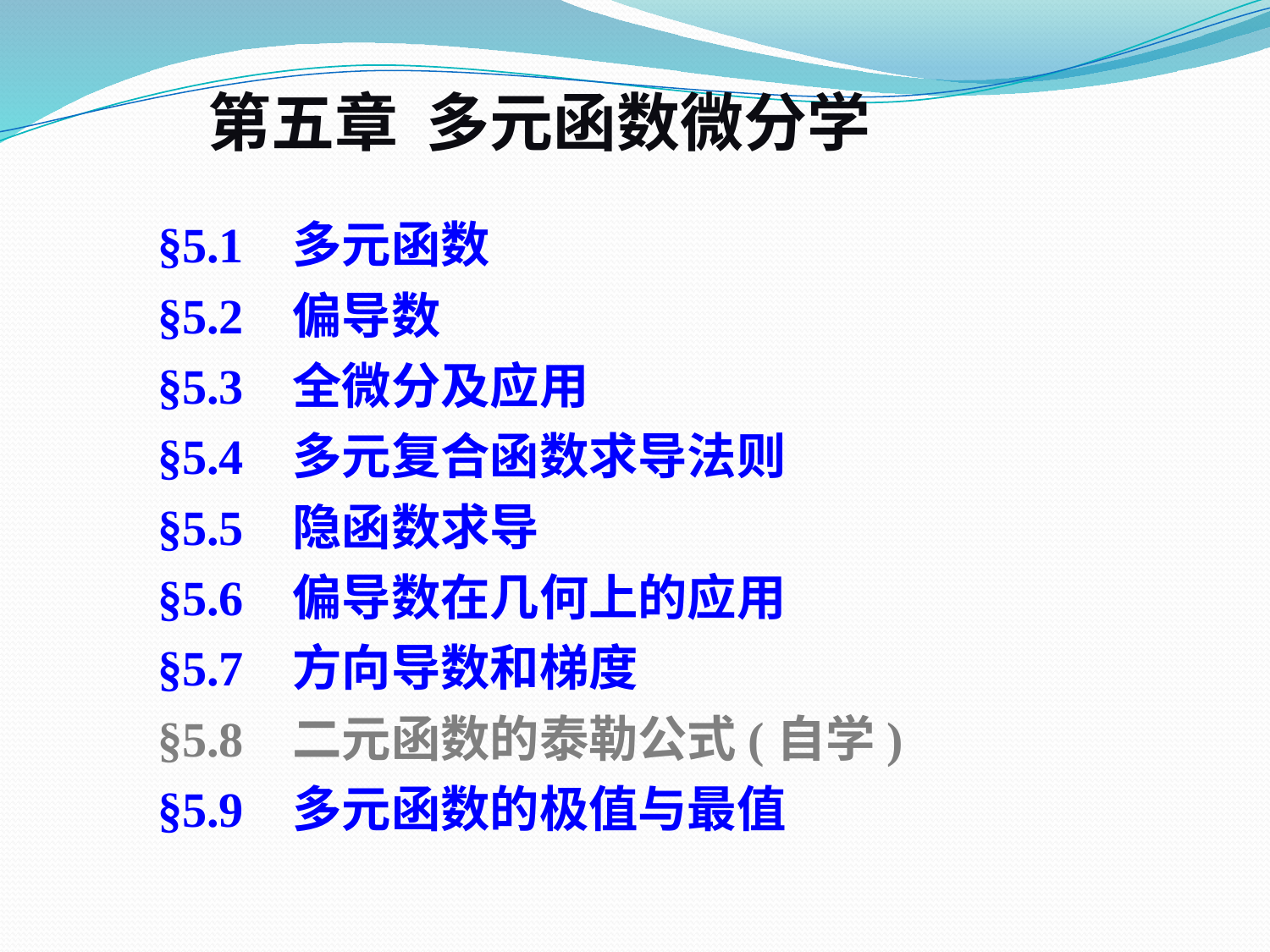

第五章  多元函数微分学
§5.1   多元函数
§5.2   偏导数
§5.3   全微分及应用
§5.4   多元复合函数求导法则
§5.5   隐函数求导
§5.6   偏导数在几何上的应用
§5.7   方向导数和梯度
§5.8   二元函数的泰勒公式(自学)
§5.9   多元函数的极值与最值